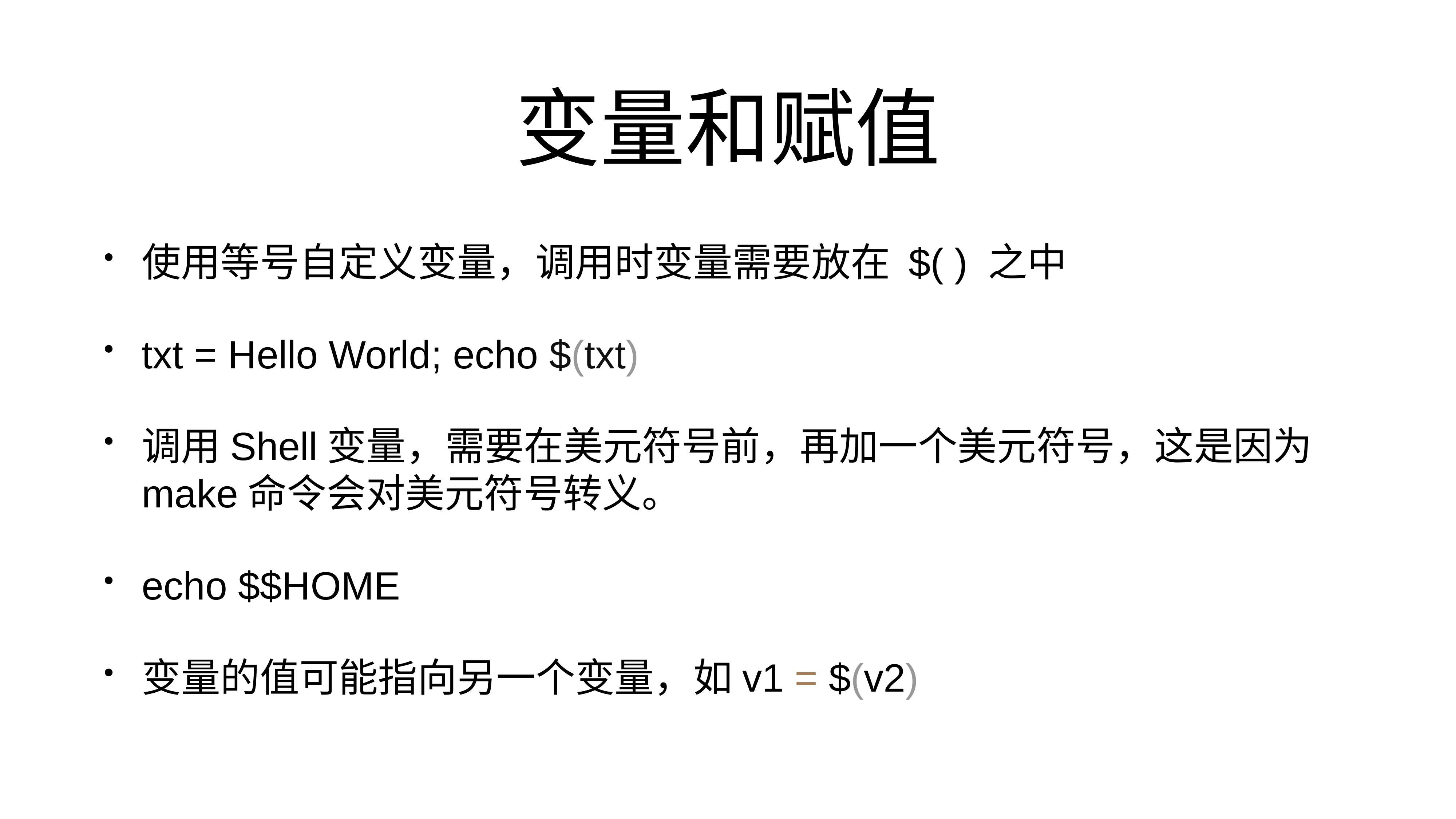

# 变量和赋值
使用等号自定义变量，调用时变量需要放在 $( ) 之中
txt = Hello World; echo $(txt)
调用Shell变量，需要在美元符号前，再加一个美元符号，这是因为make命令会对美元符号转义。
echo $$HOME
变量的值可能指向另一个变量，如v1 = $(v2)